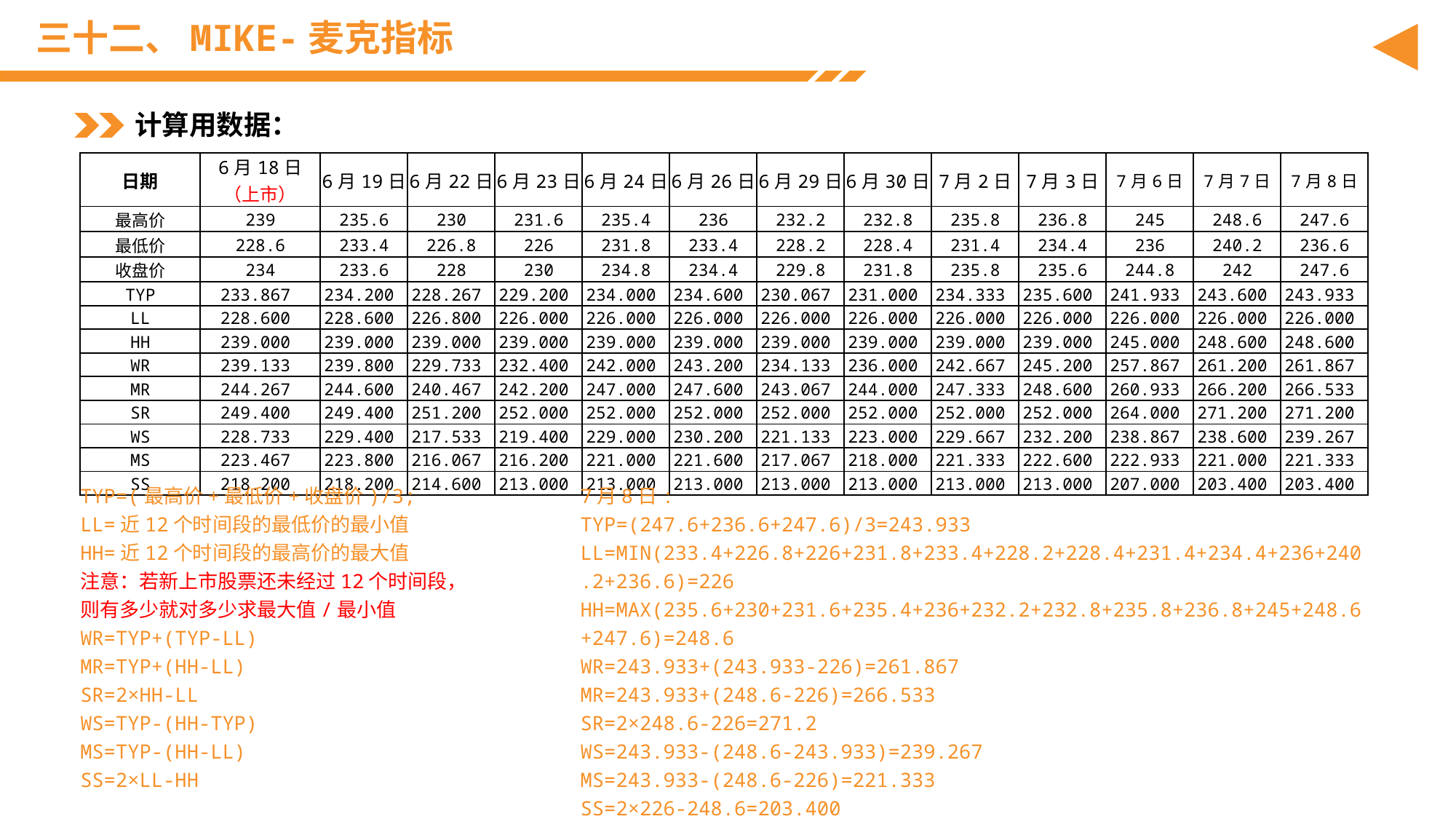

# 三十二、MIKE-麦克指标

计算用数据：

| 日期 | 6月18日 （上市） | 6月19日 | 6月22日 | 6月23日 | 6月24日 | 6月26日 | 6月29日 | 6月30日 | 7月2日 | 7月3日 | 7月6日 | 7月7日 | 7月8日 |
| --- | --- | --- | --- | --- | --- | --- | --- | --- | --- | --- | --- | --- | --- |
| 最高价 | 239 | 235.6 | 230 | 231.6 | 235.4 | 236 | 232.2 | 232.8 | 235.8 | 236.8 | 245 | 248.6 | 247.6 |
| 最低价 | 228.6 | 233.4 | 226.8 | 226 | 231.8 | 233.4 | 228.2 | 228.4 | 231.4 | 234.4 | 236 | 240.2 | 236.6 |
| 收盘价 | 234 | 233.6 | 228 | 230 | 234.8 | 234.4 | 229.8 | 231.8 | 235.8 | 235.6 | 244.8 | 242 | 247.6 |
| TYP | 233.867 | 234.200 | 228.267 | 229.200 | 234.000 | 234.600 | 230.067 | 231.000 | 234.333 | 235.600 | 241.933 | 243.600 | 243.933 |
| LL | 228.600 | 228.600 | 226.800 | 226.000 | 226.000 | 226.000 | 226.000 | 226.000 | 226.000 | 226.000 | 226.000 | 226.000 | 226.000 |
| HH | 239.000 | 239.000 | 239.000 | 239.000 | 239.000 | 239.000 | 239.000 | 239.000 | 239.000 | 239.000 | 245.000 | 248.600 | 248.600 |
| WR | 239.133 | 239.800 | 229.733 | 232.400 | 242.000 | 243.200 | 234.133 | 236.000 | 242.667 | 245.200 | 257.867 | 261.200 | 261.867 |
| MR | 244.267 | 244.600 | 240.467 | 242.200 | 247.000 | 247.600 | 243.067 | 244.000 | 247.333 | 248.600 | 260.933 | 266.200 | 266.533 |
| SR | 249.400 | 249.400 | 251.200 | 252.000 | 252.000 | 252.000 | 252.000 | 252.000 | 252.000 | 252.000 | 264.000 | 271.200 | 271.200 |
| WS | 228.733 | 229.400 | 217.533 | 219.400 | 229.000 | 230.200 | 221.133 | 223.000 | 229.667 | 232.200 | 238.867 | 238.600 | 239.267 |
| MS | 223.467 | 223.800 | 216.067 | 216.200 | 221.000 | 221.600 | 217.067 | 218.000 | 221.333 | 222.600 | 222.933 | 221.000 | 221.333 |
| SS | 218.200 | 218.200 | 214.600 | 213.000 | 213.000 | 213.000 | 213.000 | 213.000 | 213.000 | 213.000 | 207.000 | 203.400 | 203.400 |
TYP=(最高价+最低价+收盘价)/3;
LL=近12个时间段的最低价的最小值
HH=近12个时间段的最高价的最大值
注意：若新上市股票还未经过12个时间段，则有多少就对多少求最大值/最小值
WR=TYP+(TYP-LL)
MR=TYP+(HH-LL)
SR=2×HH-LL
WS=TYP-(HH-TYP)
MS=TYP-(HH-LL)
SS=2×LL-HH
7月8日:
TYP=(247.6+236.6+247.6)/3=243.933
LL=MIN(233.4+226.8+226+231.8+233.4+228.2+228.4+231.4+234.4+236+240.2+236.6)=226
HH=MAX(235.6+230+231.6+235.4+236+232.2+232.8+235.8+236.8+245+248.6+247.6)=248.6
WR=243.933+(243.933-226)=261.867
MR=243.933+(248.6-226)=266.533
SR=2×248.6-226=271.2
WS=243.933-(248.6-243.933)=239.267
MS=243.933-(248.6-226)=221.333
SS=2×226-248.6=203.400